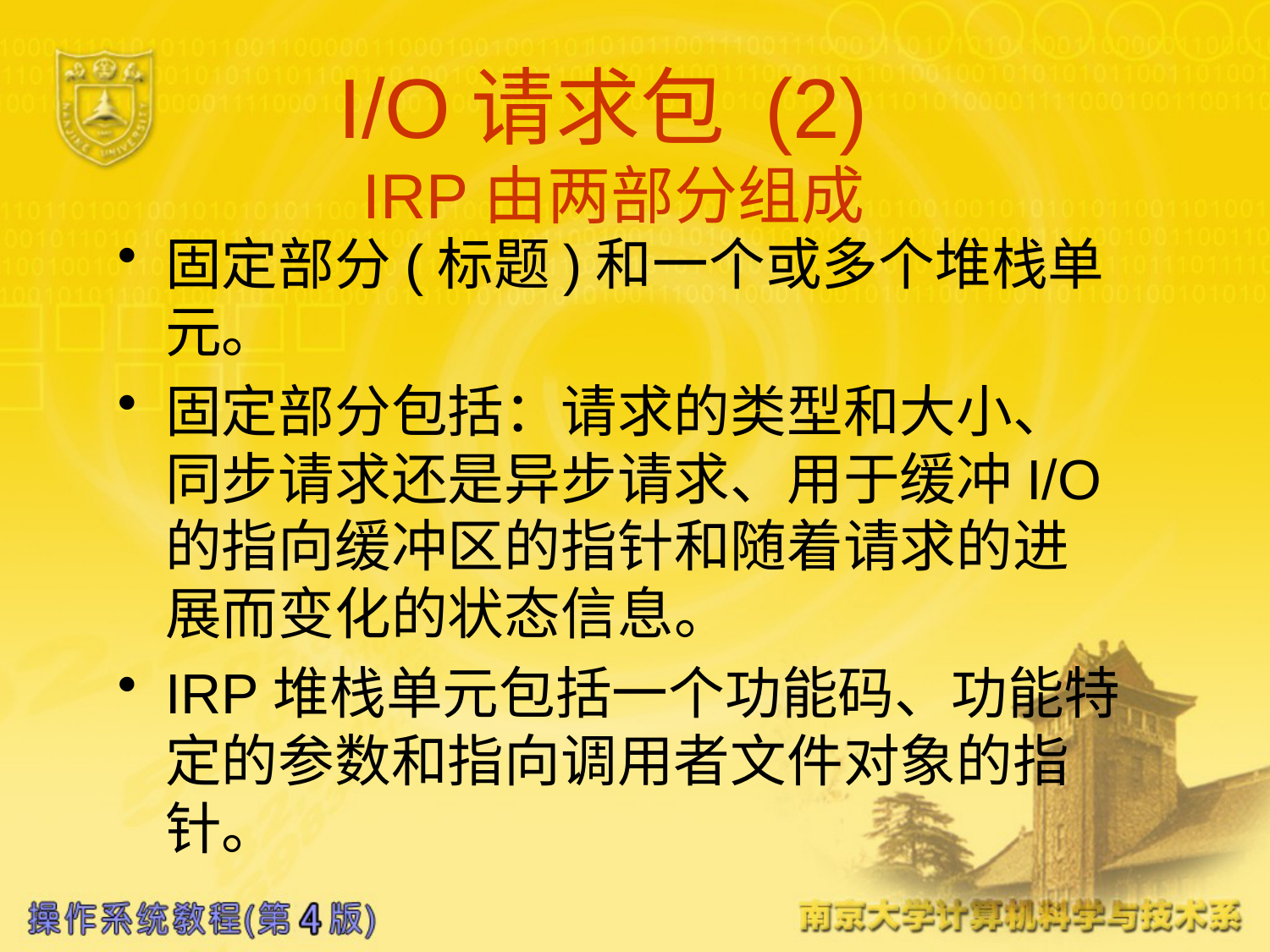

# I/O请求包 (2) IRP由两部分组成
固定部分(标题)和一个或多个堆栈单元。
固定部分包括：请求的类型和大小、同步请求还是异步请求、用于缓冲I/O的指向缓冲区的指针和随着请求的进展而变化的状态信息。
IRP堆栈单元包括一个功能码、功能特定的参数和指向调用者文件对象的指针。